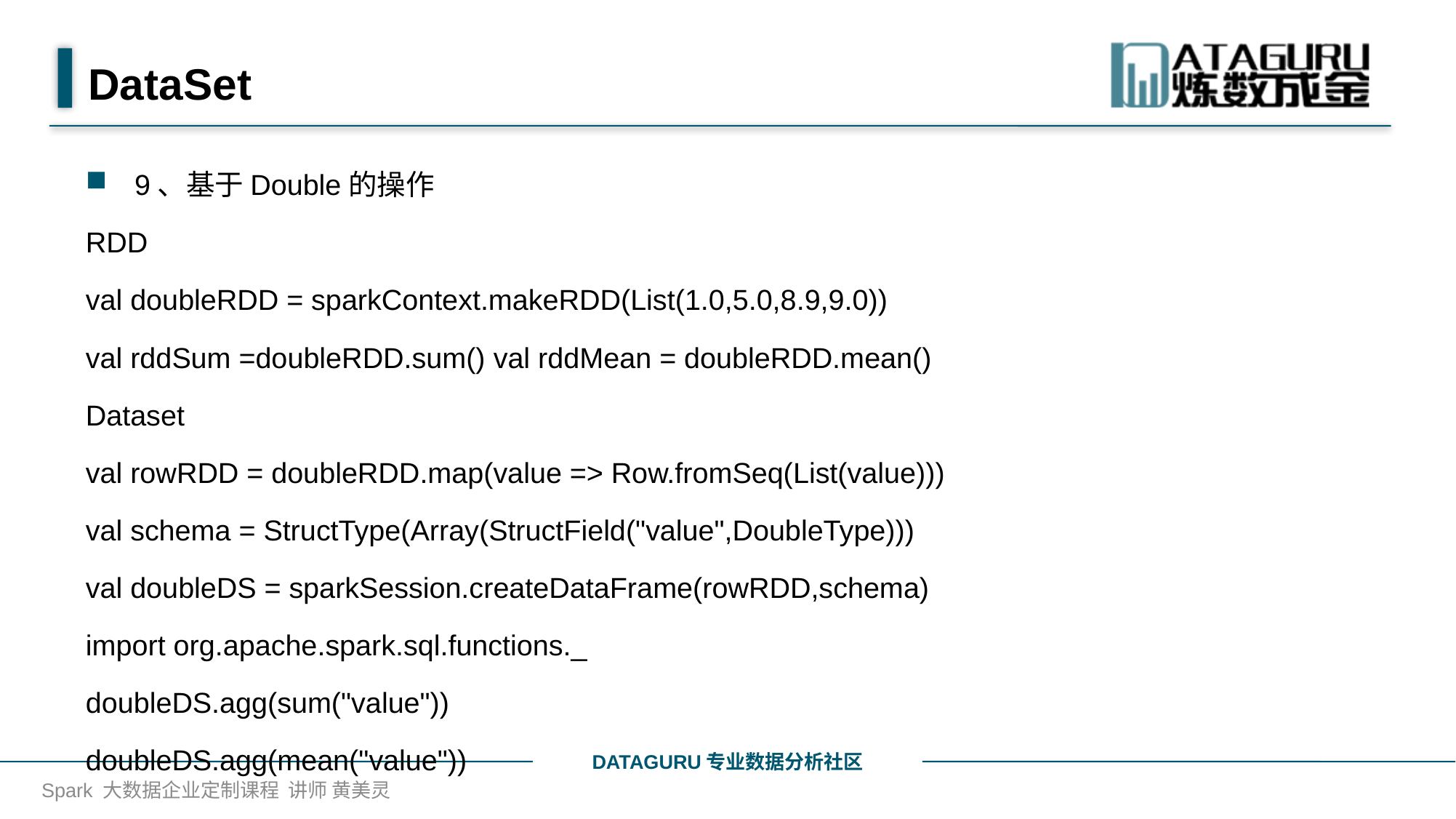

# DataSet
9、基于Double的操作
RDD
val doubleRDD = sparkContext.makeRDD(List(1.0,5.0,8.9,9.0))
val rddSum =doubleRDD.sum() val rddMean = doubleRDD.mean()
Dataset
val rowRDD = doubleRDD.map(value => Row.fromSeq(List(value)))
val schema = StructType(Array(StructField("value",DoubleType)))
val doubleDS = sparkSession.createDataFrame(rowRDD,schema)
import org.apache.spark.sql.functions._
doubleDS.agg(sum("value"))
doubleDS.agg(mean("value"))